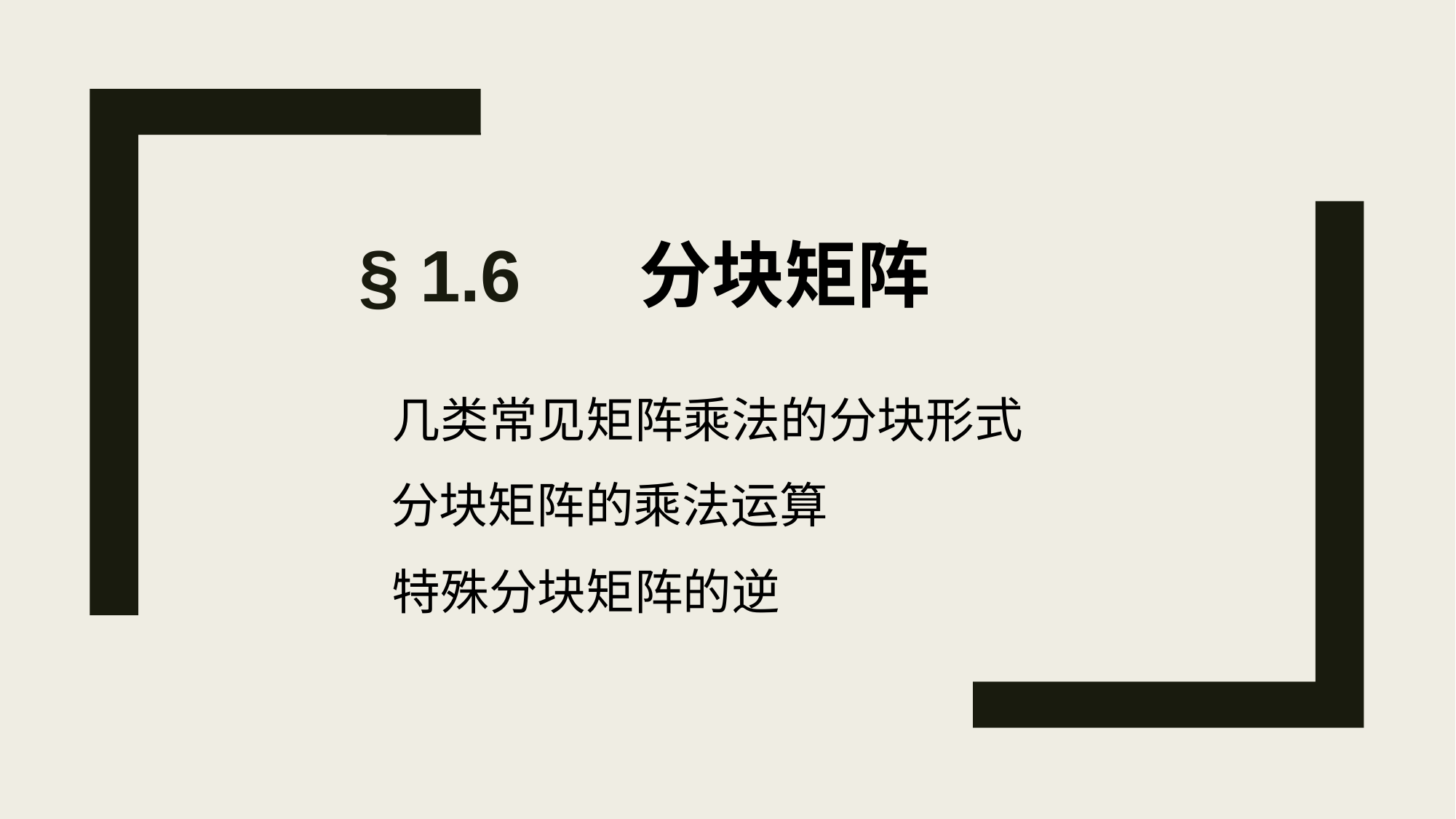

§ 1.6     分块矩阵
几类常见矩阵乘法的分块形式
分块矩阵的乘法运算
特殊分块矩阵的逆